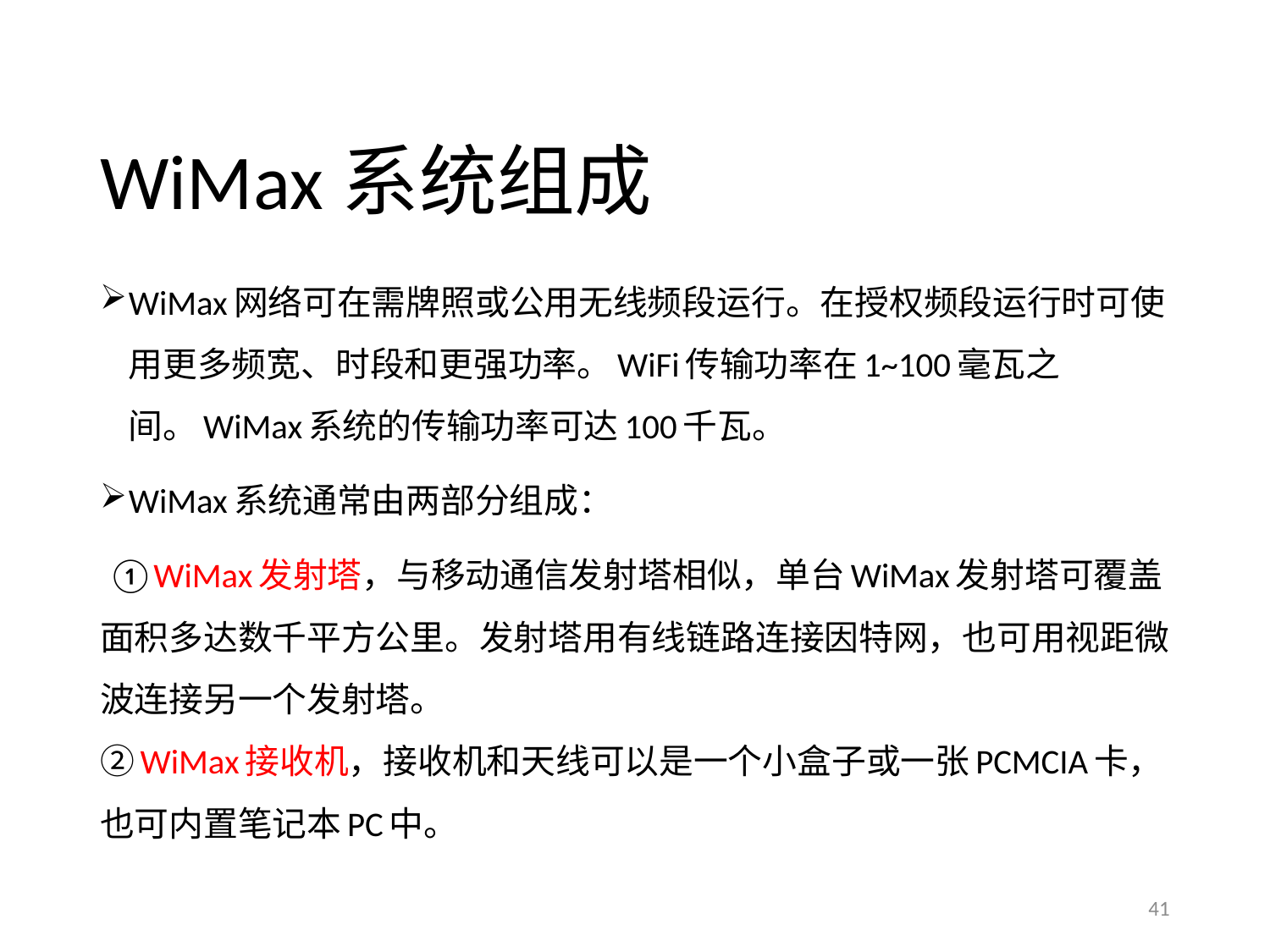

# WiMax系统组成
WiMax网络可在需牌照或公用无线频段运行。在授权频段运行时可使用更多频宽、时段和更强功率。WiFi传输功率在1~100毫瓦之间。WiMax系统的传输功率可达100千瓦。
WiMax系统通常由两部分组成：
 ①WiMax发射塔，与移动通信发射塔相似，单台WiMax发射塔可覆盖面积多达数千平方公里。发射塔用有线链路连接因特网，也可用视距微波连接另一个发射塔。
②WiMax接收机，接收机和天线可以是一个小盒子或一张PCMCIA卡，也可内置笔记本PC中。
41